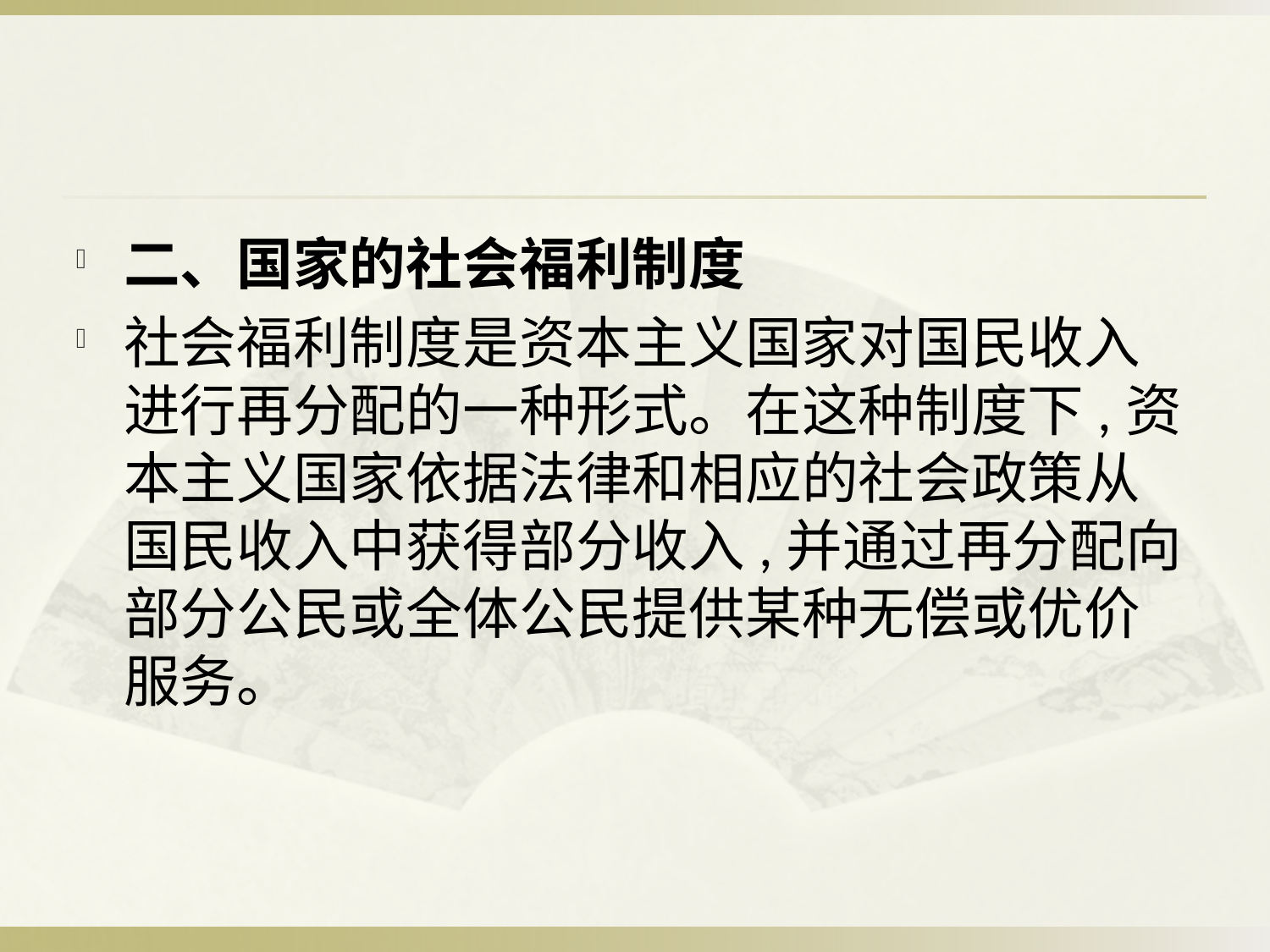

#
二、国家的社会福利制度
社会福利制度是资本主义国家对国民收入进行再分配的一种形式。在这种制度下,资本主义国家依据法律和相应的社会政策从国民收入中获得部分收入,并通过再分配向部分公民或全体公民提供某种无偿或优价服务。